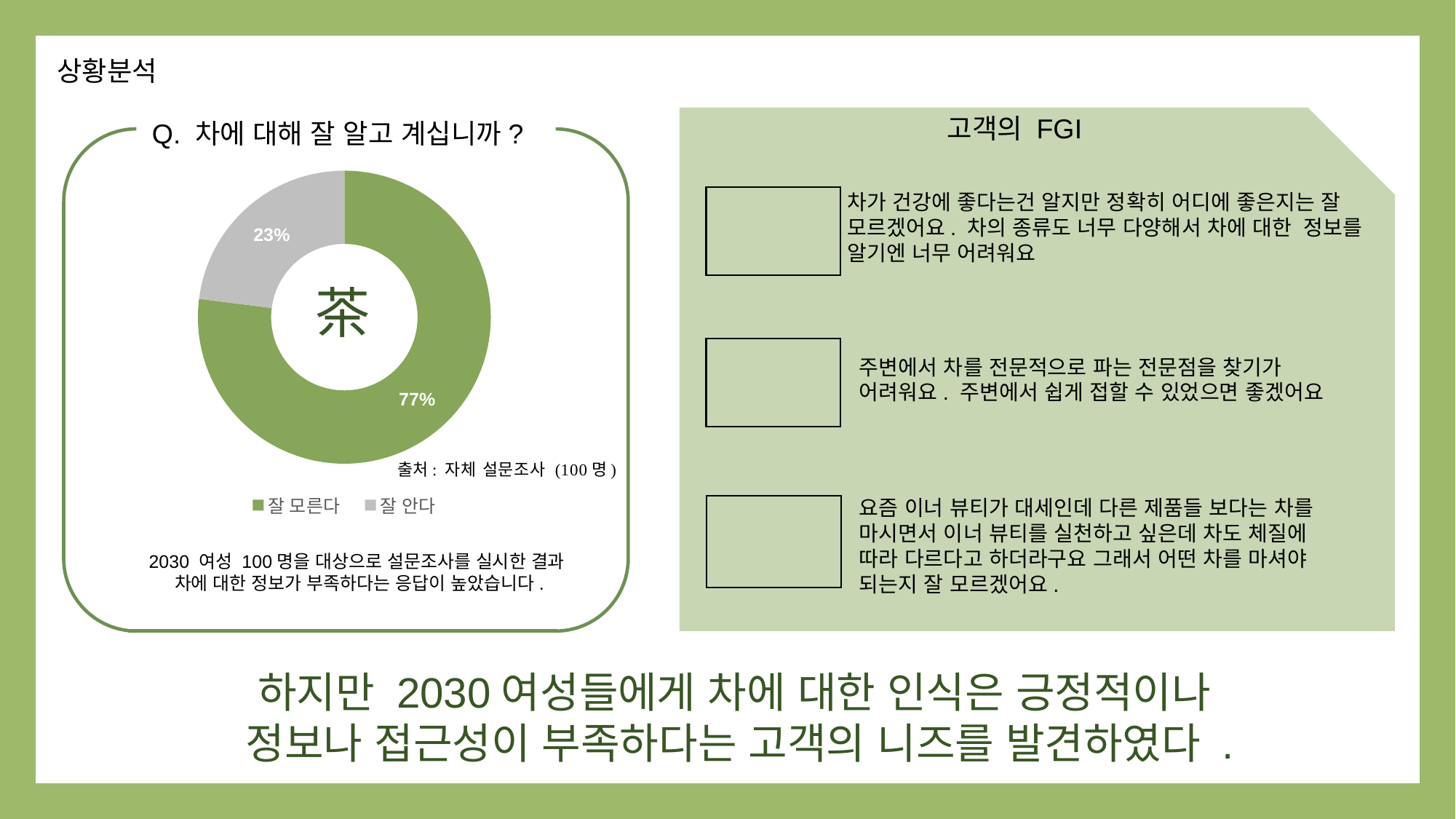

상황분석
고객의 FGI

### Chart

| Category | 차에 대한 인식 |
|---|---|
| 잘 모른다 | 77.0 |
| 잘 안다 | 23.0 |
Q. 차에 대해 잘 알고 계십니까?

차가 건강에 좋다는건 알지만 정확히 어디에 좋은지는 잘 모르겠어요. 차의 종류도 너무 다양해서 차에 대한  정보를 알기엔 너무 어려워요

주변에서 차를 전문적으로 파는 전문점을 찾기가    어려워요. 주변에서 쉽게 접할 수 있었으면 좋겠어요
요즘 이너 뷰티가 대세인데 다른 제품들 보다는 차를    마시면서 이너 뷰티를 실천하고 싶은데 차도 체질에     따라 다르다고 하더라구요 그래서 어떤 차를 마셔야     되는지 잘 모르겠어요.

2030 여성 100명을 대상으로 설문조사를 실시한 결과
차에 대한 정보가 부족하다는 응답이 높았습니다.
하지만 2030여성들에게 차에 대한 인식은 긍정적이나
정보나 접근성이 부족하다는 고객의 니즈를 발견하였다 .